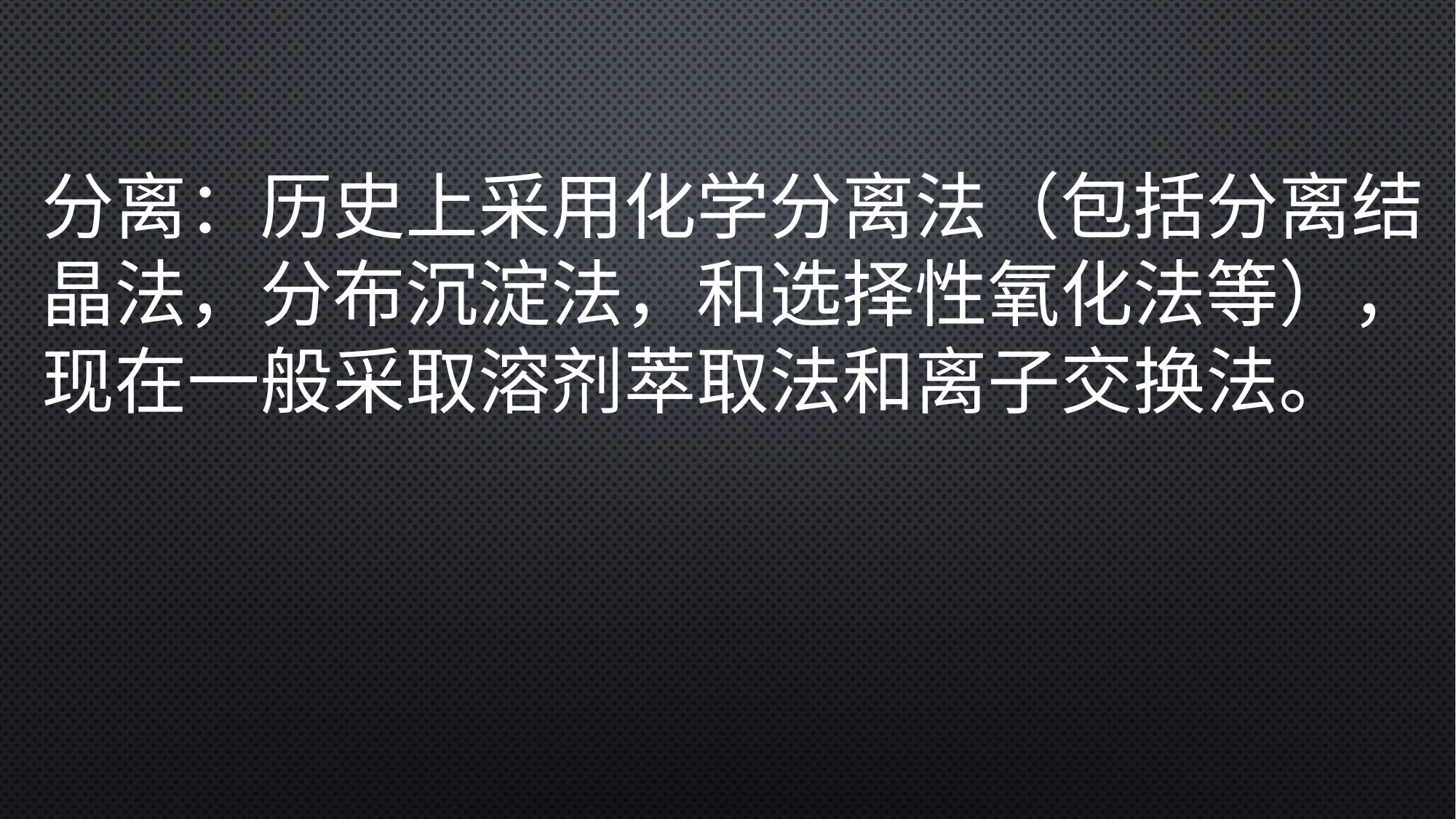

# 分离：历史上采用化学分离法（包括分离结晶法，分布沉淀法，和选择性氧化法等），现在一般采取溶剂萃取法和离子交换法。